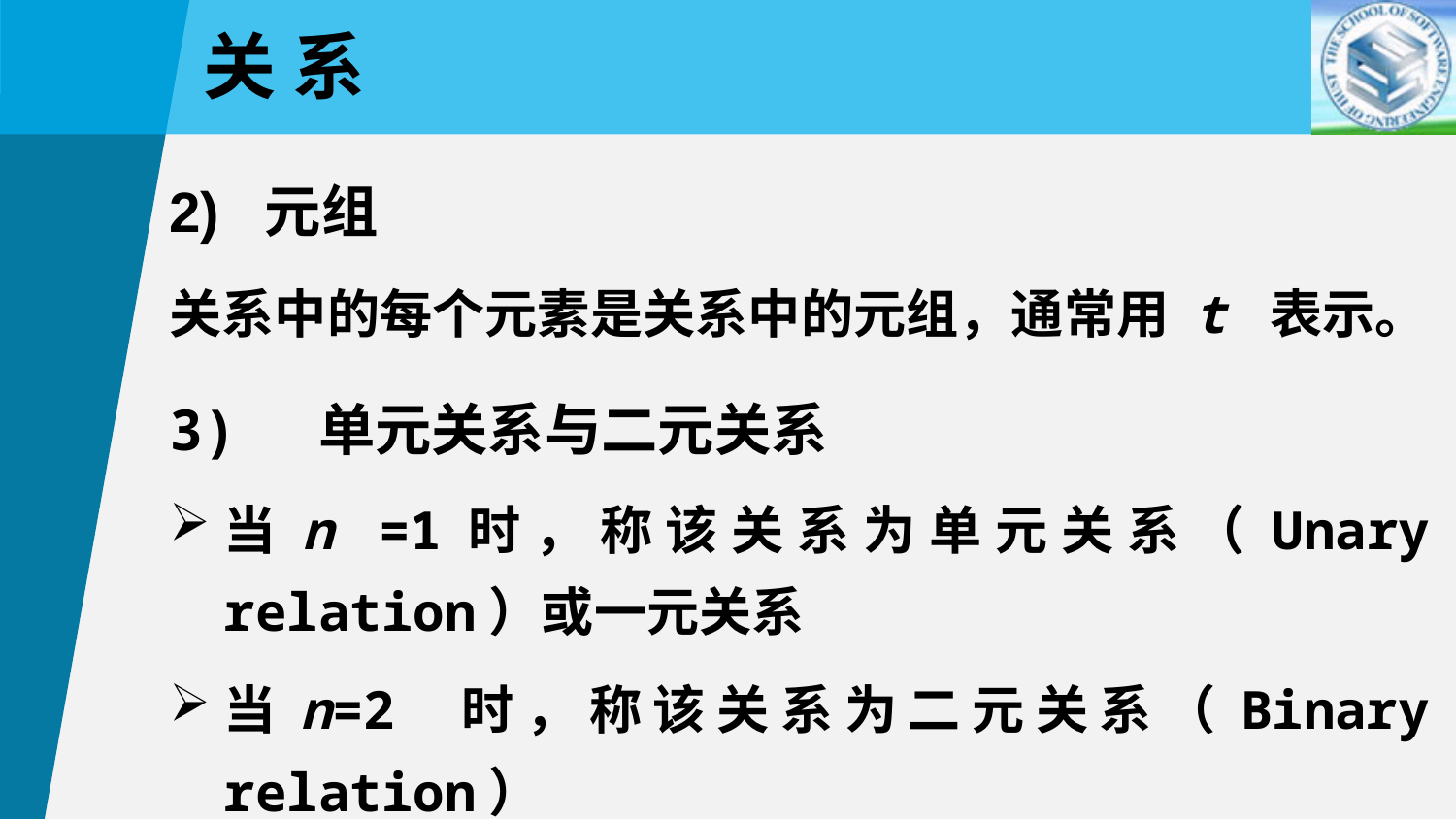

关 系
2)  元组
关系中的每个元素是关系中的元组，通常用 t 表示。
3)  单元关系与二元关系
当n =1时，称该关系为单元关系（Unary relation）或一元关系
当n=2 时，称该关系为二元关系（Binary relation）